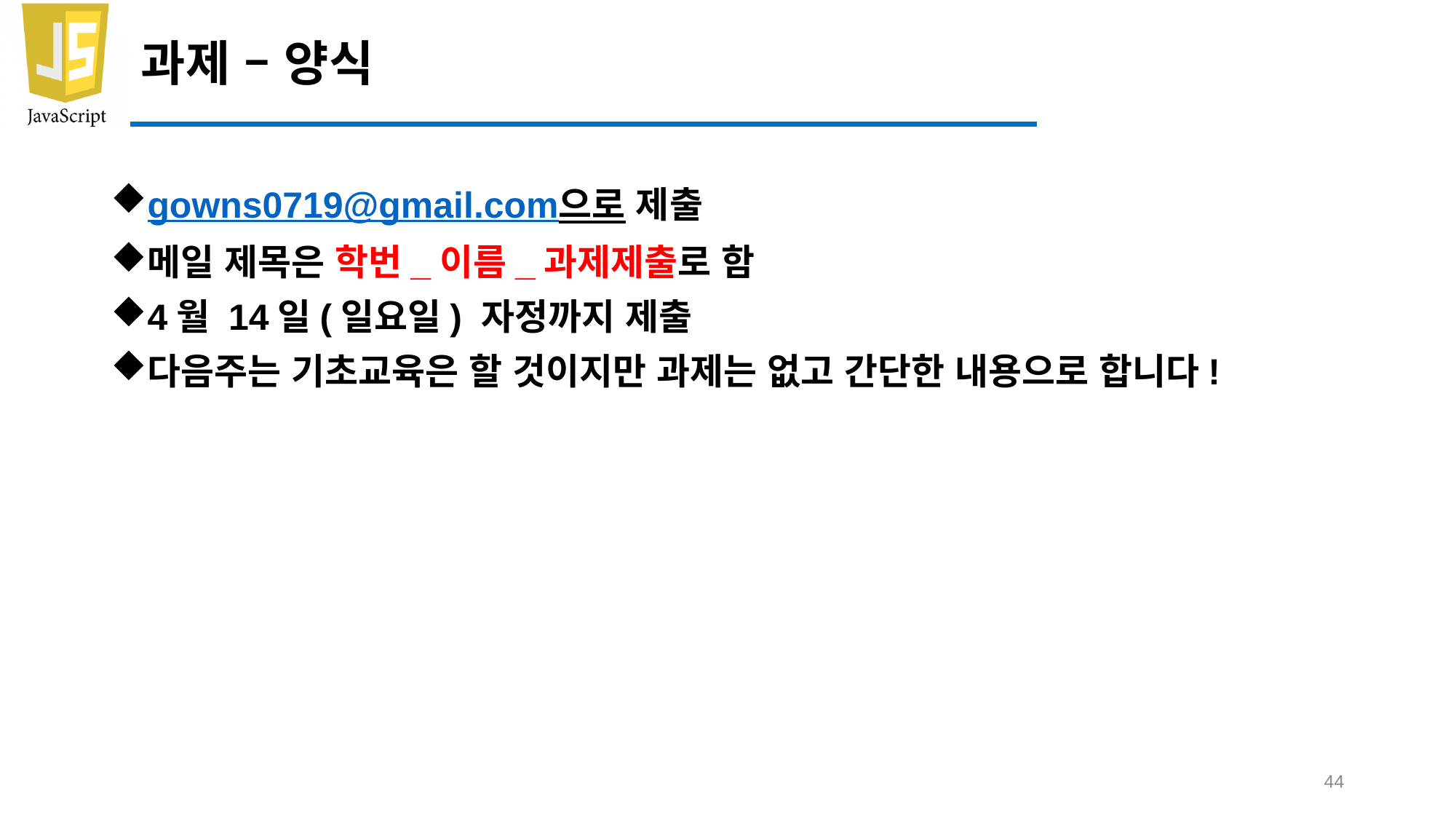

# 과제 – 양식
gowns0719@gmail.com으로 제출
메일 제목은 학번_이름_과제제출로 함
4월 14일(일요일) 자정까지 제출
다음주는 기초교육은 할 것이지만 과제는 없고 간단한 내용으로 합니다!
44